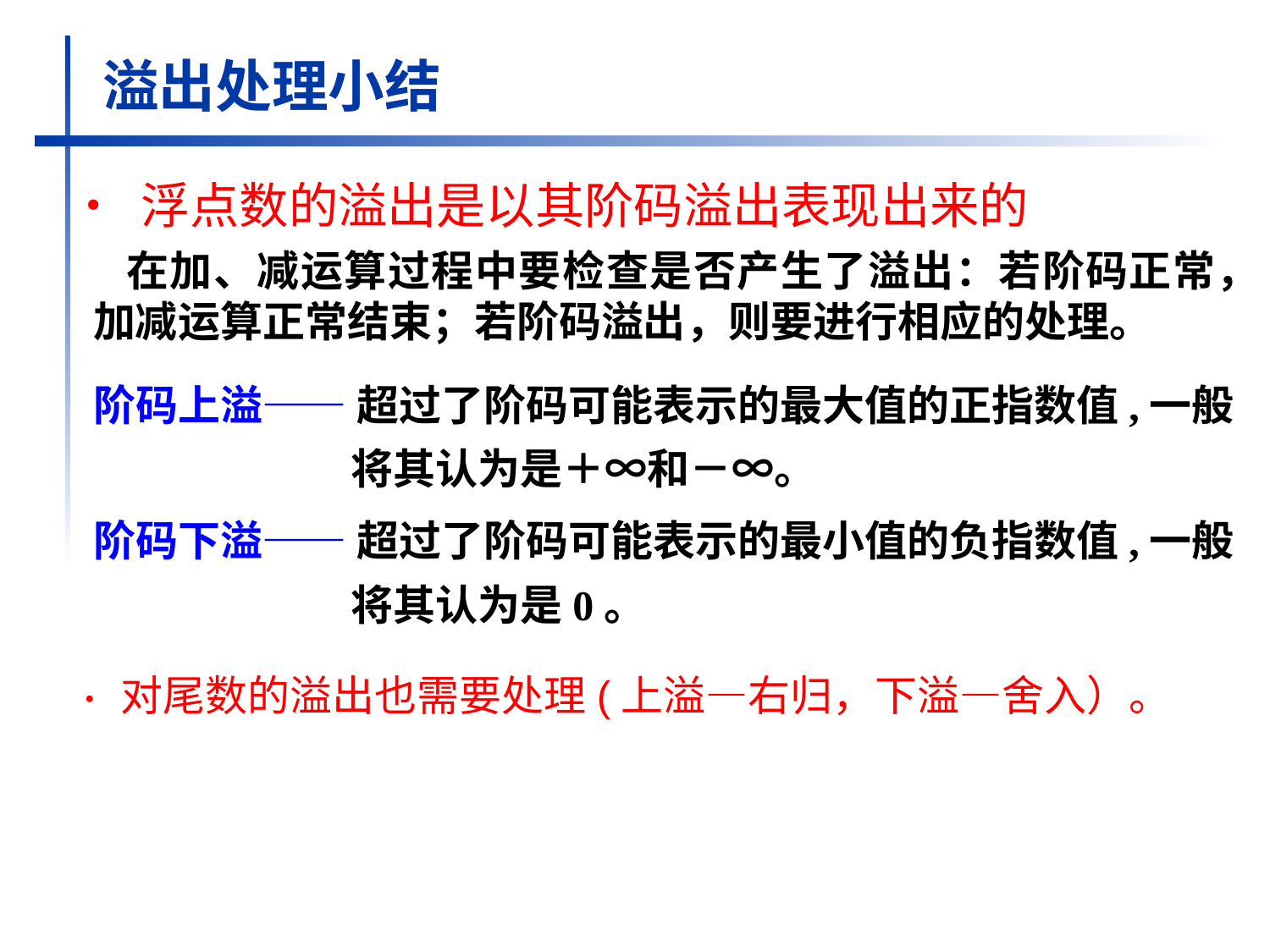

溢出处理小结
• 浮点数的溢出是以其阶码溢出表现出来的
  在加、减运算过程中要检查是否产生了溢出：若阶码正常，加减运算正常结束；若阶码溢出，则要进行相应的处理。
阶码上溢—— 超过了阶码可能表示的最大值的正指数值,一般
                          将其认为是＋∞和－∞。
阶码下溢—— 超过了阶码可能表示的最小值的负指数值,一般
                          将其认为是0。
• 对尾数的溢出也需要处理(上溢—右归，下溢—舍入）。